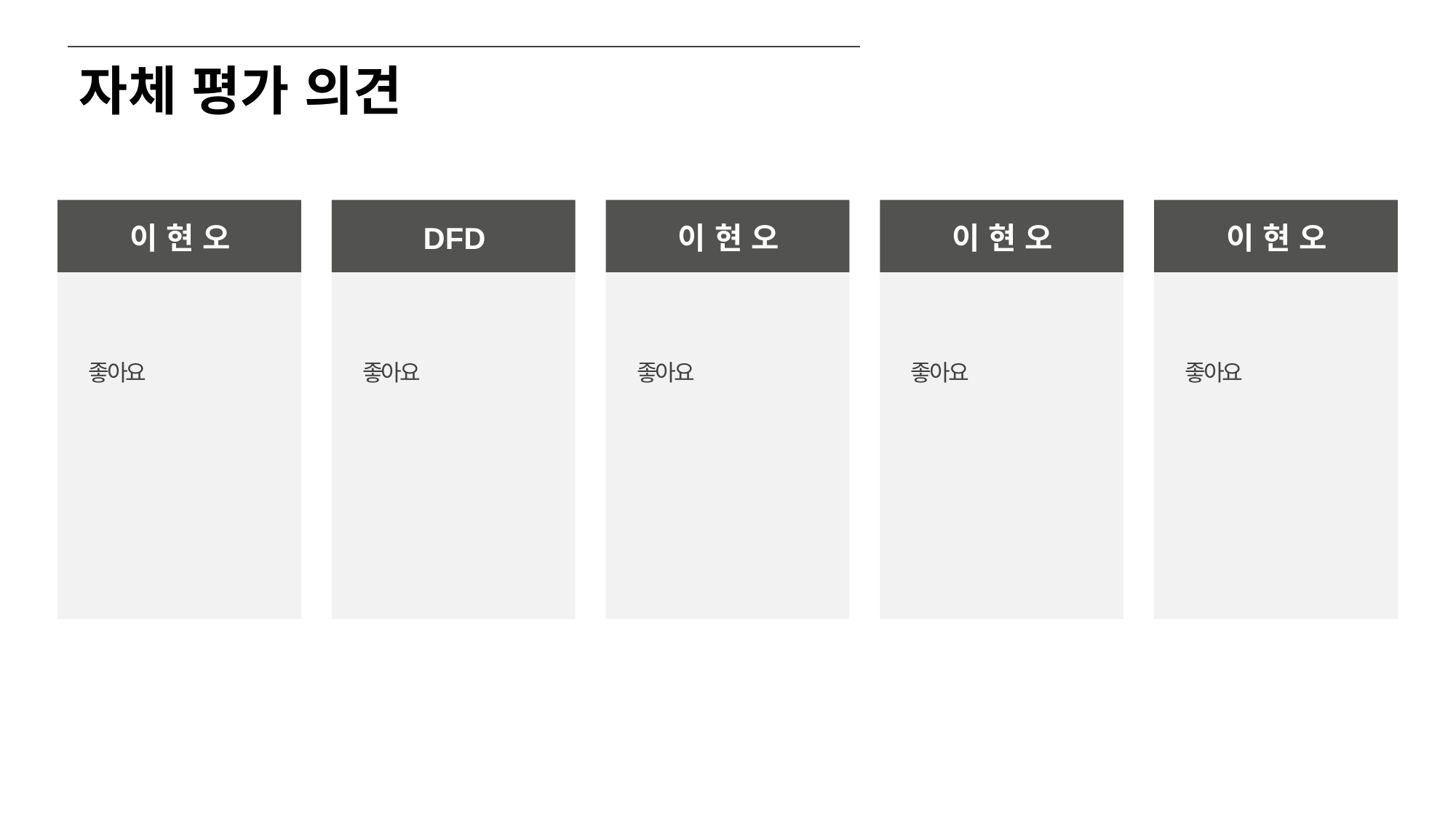

자체 평가 의견

이 현 오
좋아요

DFD
좋아요

이 현 오
좋아요

이 현 오
좋아요

이 현 오
좋아요